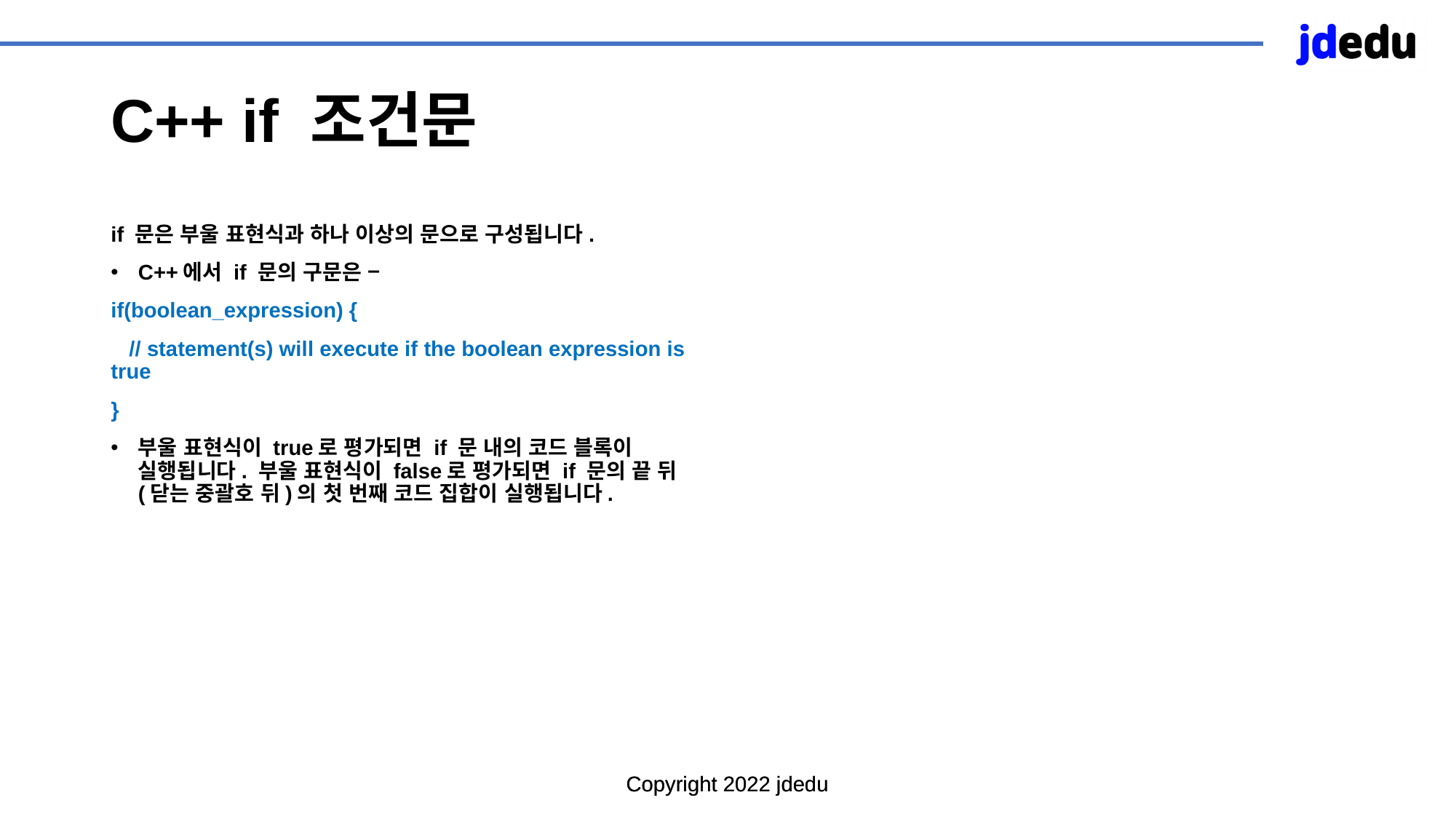

# C++ if 조건문
if 문은 부울 표현식과 하나 이상의 문으로 구성됩니다.
C++에서 if 문의 구문은 −
if(boolean_expression) {
   // statement(s) will execute if the boolean expression is true
}
부울 표현식이 true로 평가되면 if 문 내의 코드 블록이 실행됩니다. 부울 표현식이 false로 평가되면 if 문의 끝 뒤(닫는 중괄호 뒤)의 첫 번째 코드 집합이 실행됩니다.